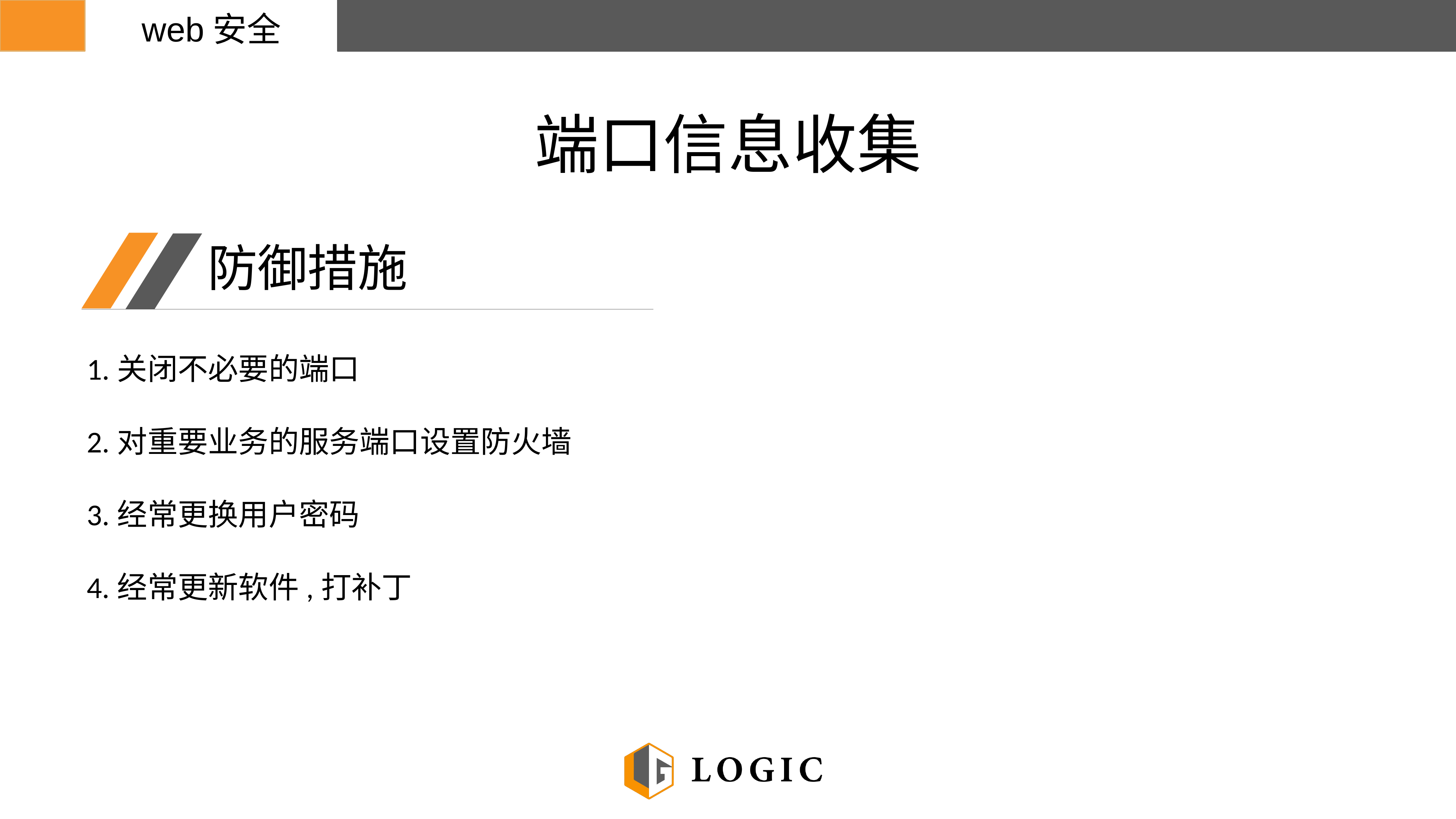

web安全
端口信息收集

防御措施
1.关闭不必要的端口

2.对重要业务的服务端口设置防火墙

3.经常更换用户密码

4.经常更新软件,打补丁